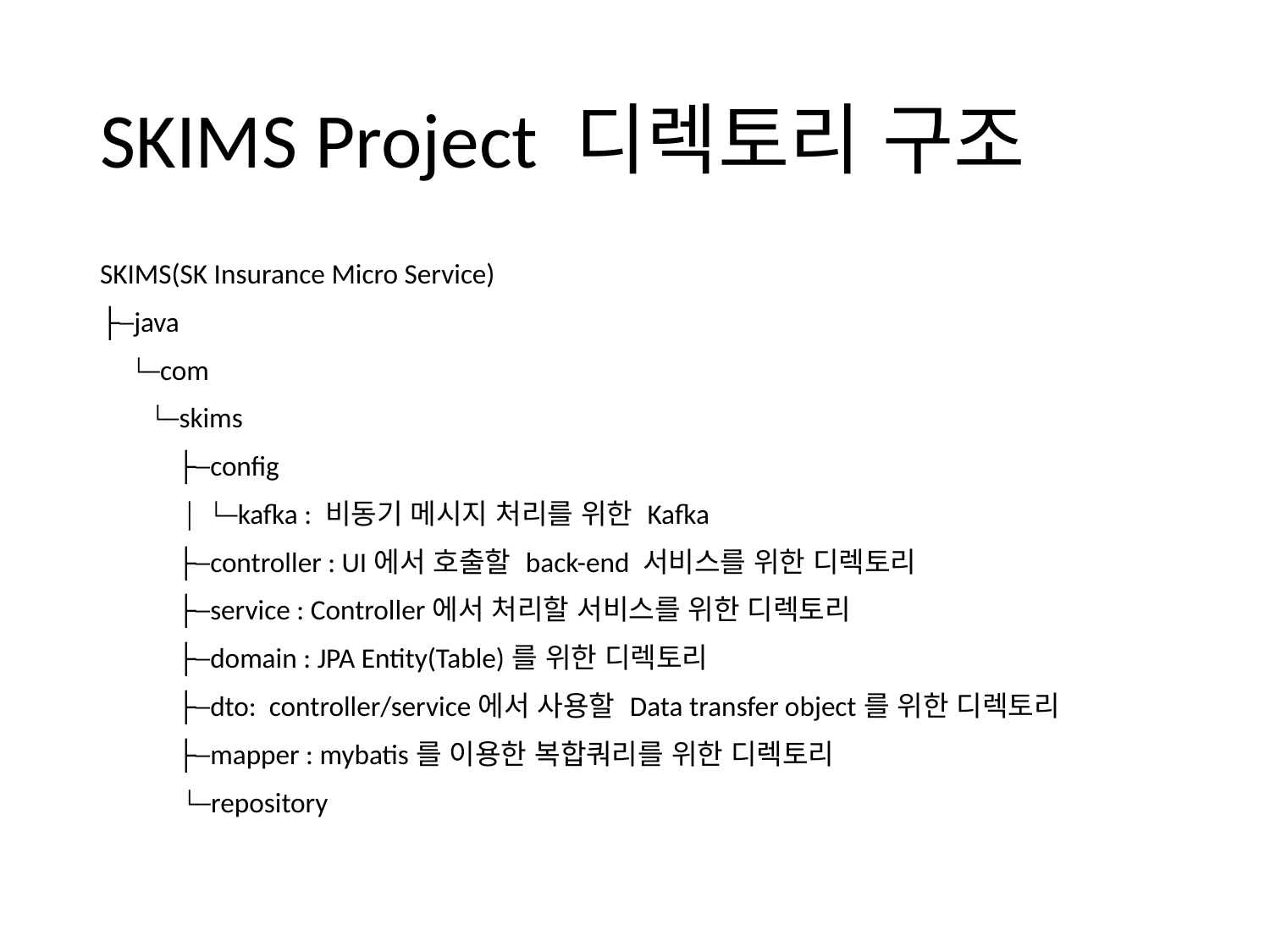

# SKIMS Project 디렉토리 구조
SKIMS(SK Insurance Micro Service)
├─java
     └─com
        └─skims
            ├─config
             │  └─kafka : 비동기 메시지 처리를 위한 Kafka
            ├─controller : UI에서 호출할 back-end 서비스를 위한 디렉토리
            ├─service : Controller에서 처리할 서비스를 위한 디렉토리
            ├─domain : JPA Entity(Table)를 위한 디렉토리
            ├─dto:  controller/service에서 사용할 Data transfer object를 위한 디렉토리
            ├─mapper : mybatis를 이용한 복합쿼리를 위한 디렉토리
             └─repository